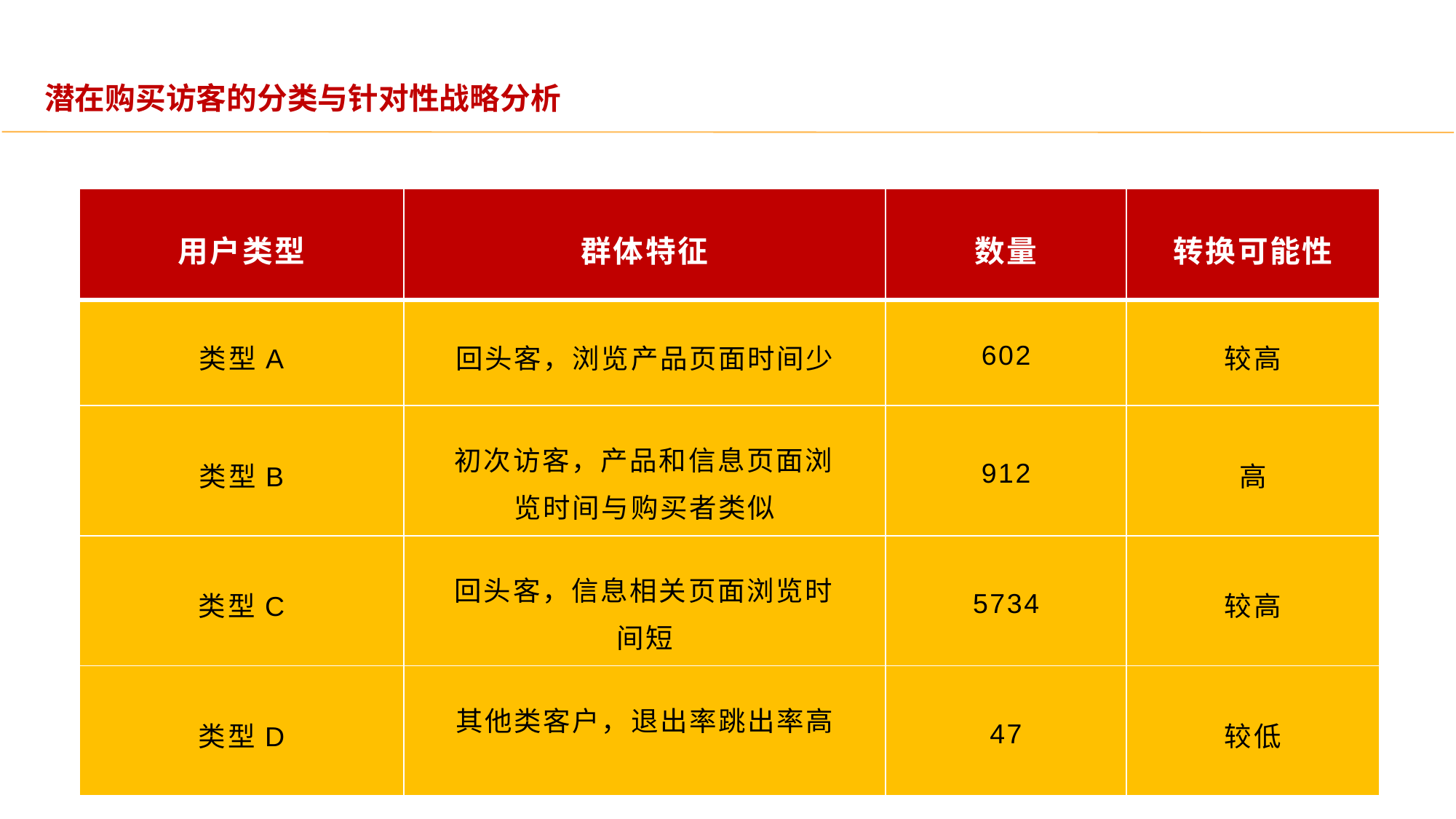

潜在购买访客的分类与针对性战略分析
| 用户类型 | 群体特征 | 数量 | 转换可能性 |
| --- | --- | --- | --- |
| 类型A | 回头客，浏览产品页面时间少 | 602 | 较高 |
| 类型B | 初次访客，产品和信息页面浏览时间与购买者类似 | 912 | 高 |
| 类型C | 回头客，信息相关页面浏览时间短 | 5734 | 较高 |
| 类型D | 其他类客户，退出率跳出率高 | 47 | 较低 |